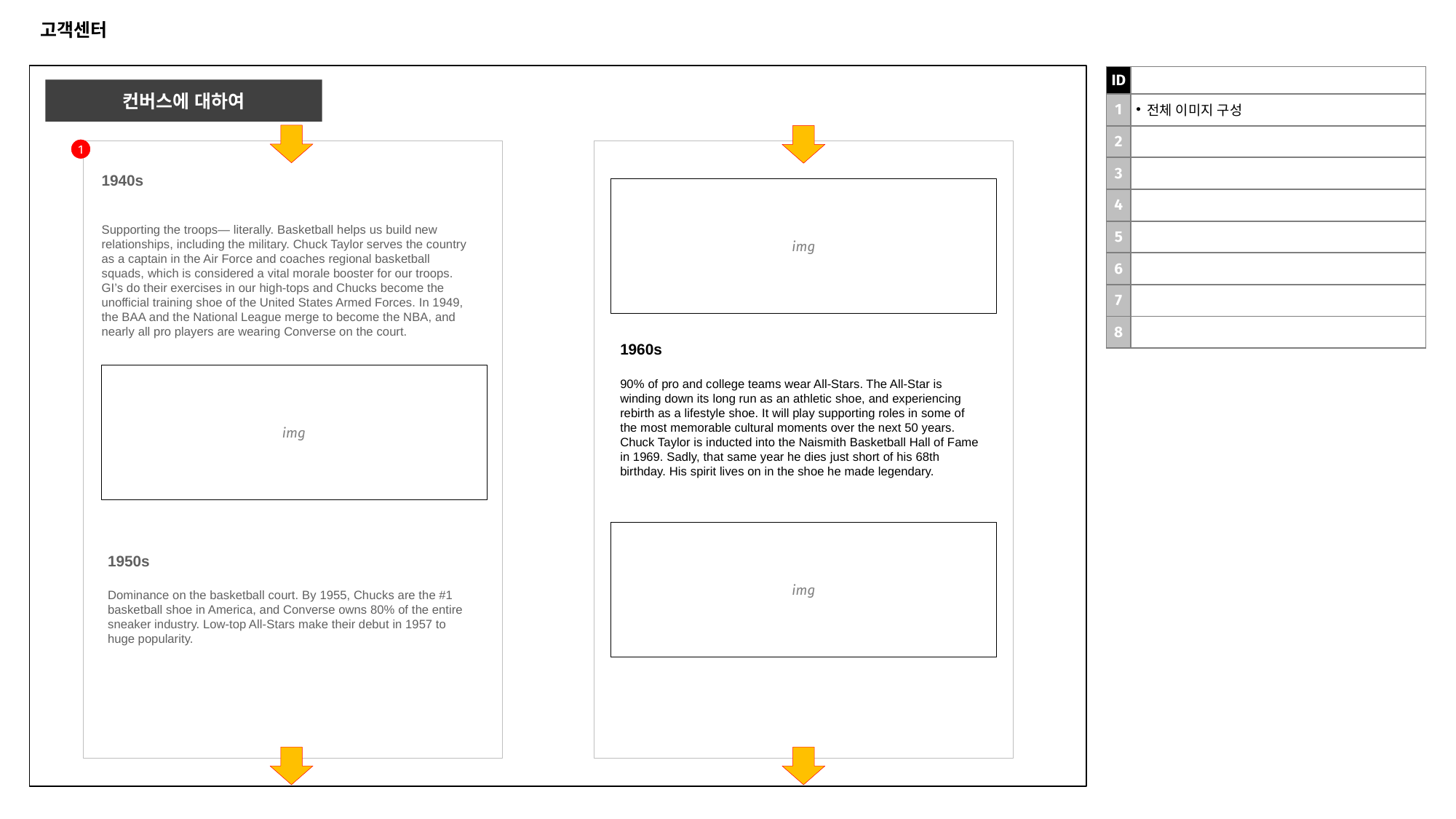

# 고객센터

| ID |  |
| --- | --- |
| 1 | 전체 이미지 구성 |
| 2 |  |
| 3 |  |
| 4 |  |
| 5 |  |
| 6 |  |
| 7 |  |
| 8 |  |
컨버스에 대하여

1

1940s

Supporting the troops— literally. Basketball helps us build new relationships, including the military. Chuck Taylor serves the country as a captain in the Air Force and coaches regional basketball squads, which is considered a vital morale booster for our troops. GI’s do their exercises in our high-tops and Chucks become the unofficial training shoe of the United States Armed Forces. In 1949, the BAA and the National League merge to become the NBA, and nearly all pro players are wearing Converse on the court.
img
1960s

90% of pro and college teams wear All-Stars. The All-Star is winding down its long run as an athletic shoe, and experiencing rebirth as a lifestyle shoe. It will play supporting roles in some of the most memorable cultural moments over the next 50 years. Chuck Taylor is inducted into the Naismith Basketball Hall of Fame in 1969. Sadly, that same year he dies just short of his 68th birthday. His spirit lives on in the shoe he made legendary.
img
img
1950s

Dominance on the basketball court. By 1955, Chucks are the #1 basketball shoe in America, and Converse owns 80% of the entire sneaker industry. Low-top All-Stars make their debut in 1957 to huge popularity.